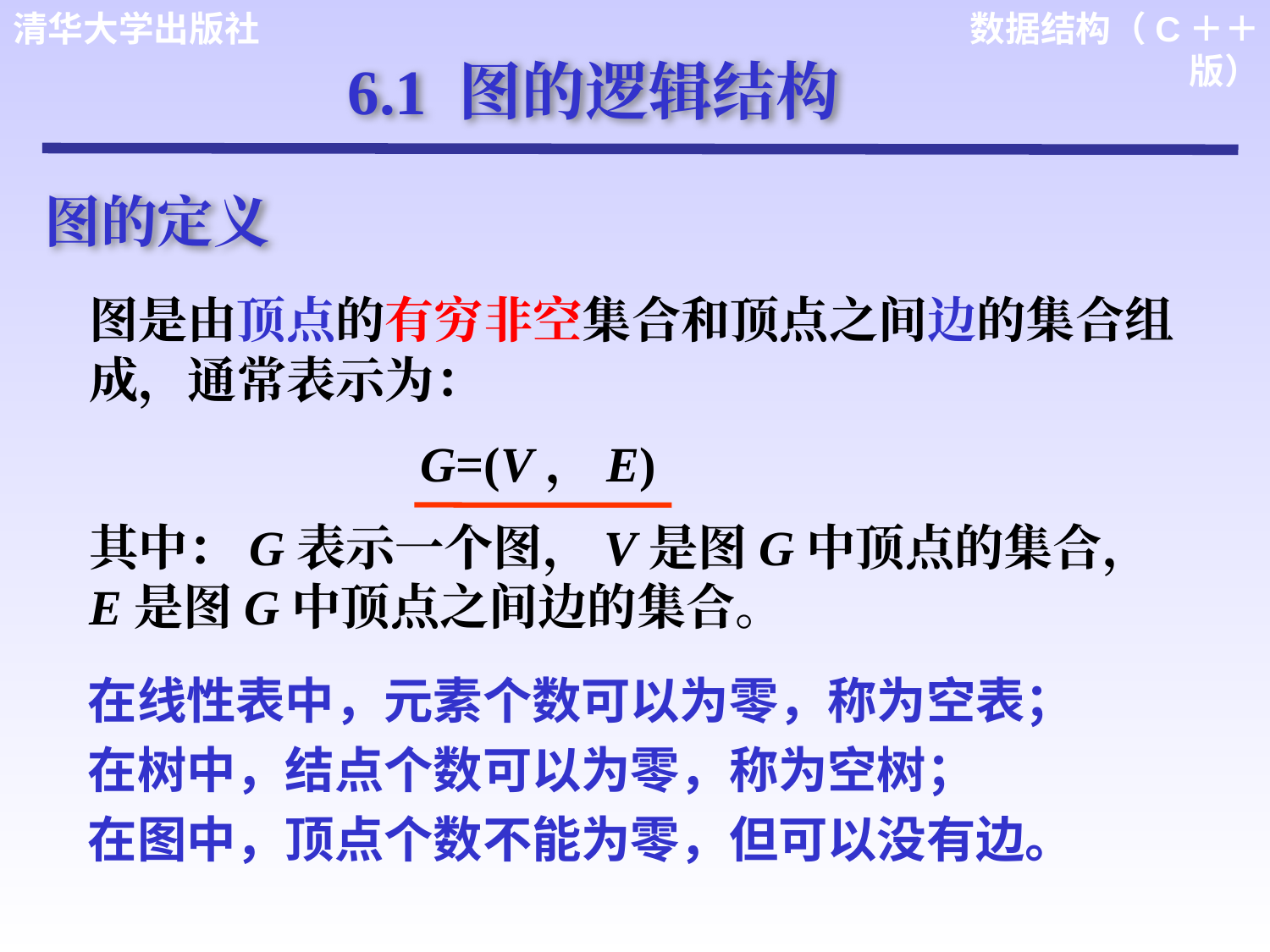

6.1 图的逻辑结构
图的定义
图是由顶点的有穷非空集合和顶点之间边的集合组成，通常表示为：
                           G=(V，E)
其中：G表示一个图，V是图G中顶点的集合，E是图G中顶点之间边的集合。
在线性表中，元素个数可以为零，称为空表；
在树中，结点个数可以为零，称为空树；
在图中，顶点个数不能为零，但可以没有边。